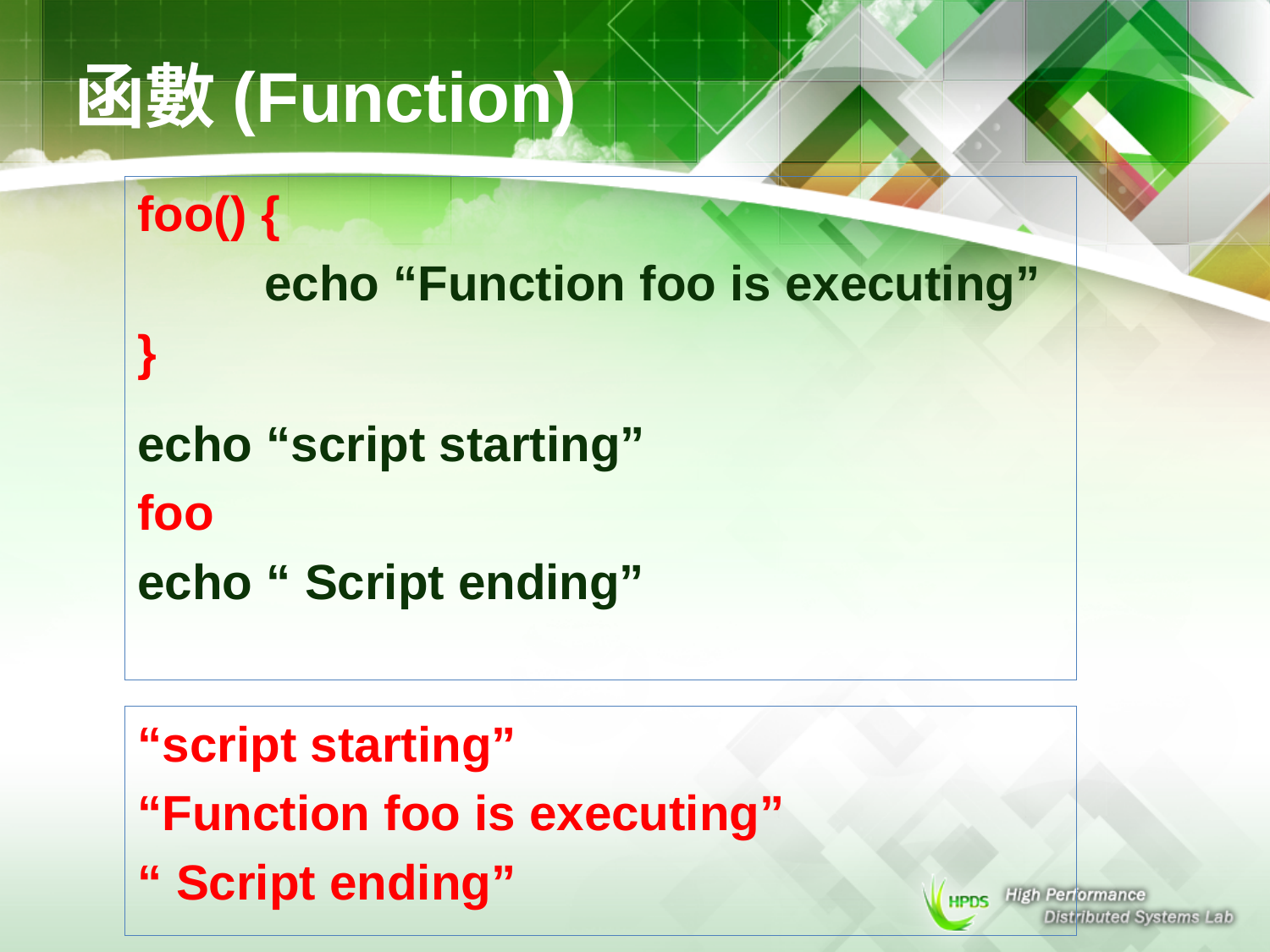

# 函數(Function)
foo() {
	echo “Function foo is executing”
}

echo “script starting”
foo
echo “ Script ending”
“script starting”
“Function foo is executing”
“ Script ending”